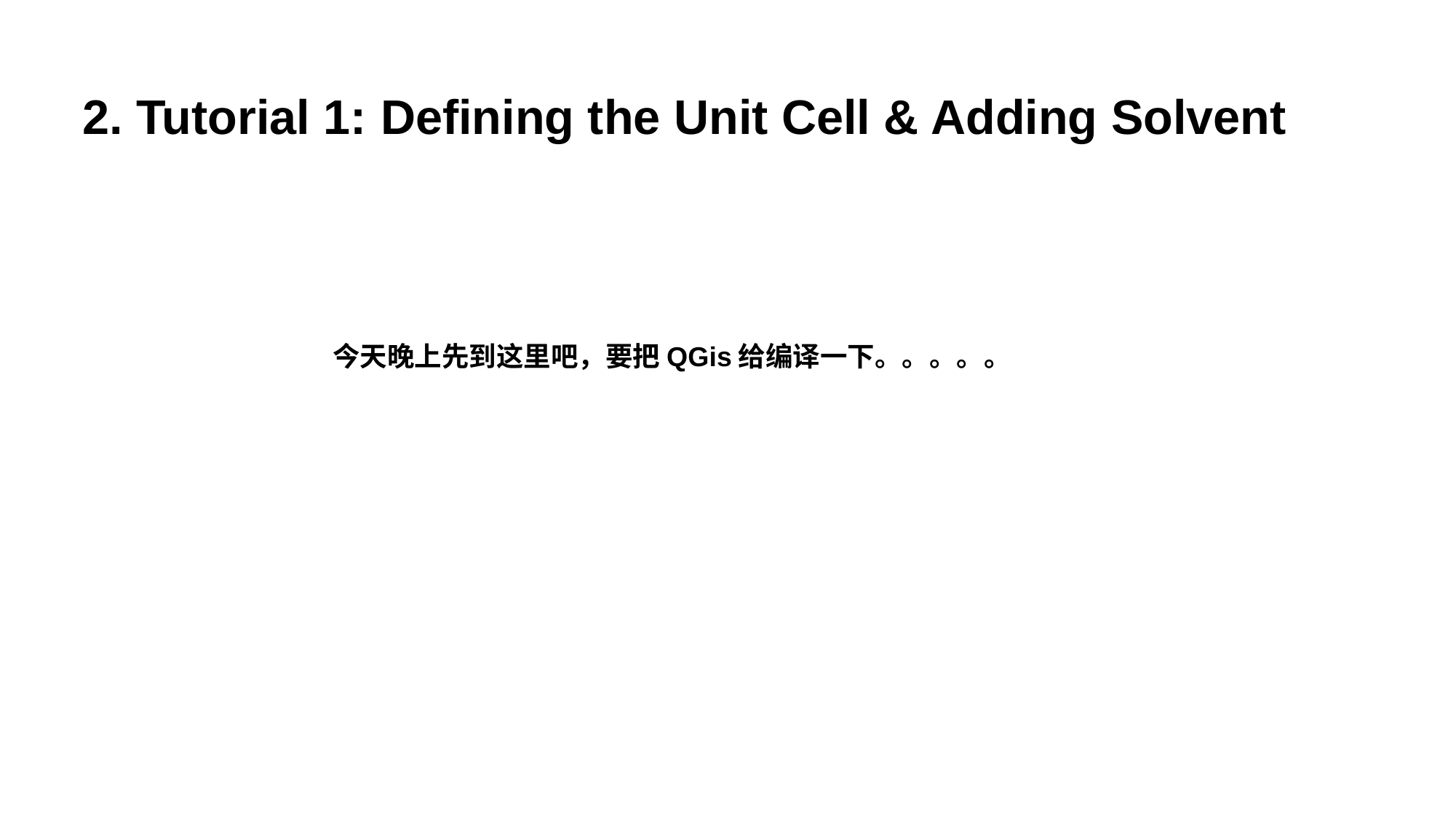

2. Tutorial 1: Defining the Unit Cell & Adding Solvent
今天晚上先到这里吧，要把QGis给编译一下。。。。。